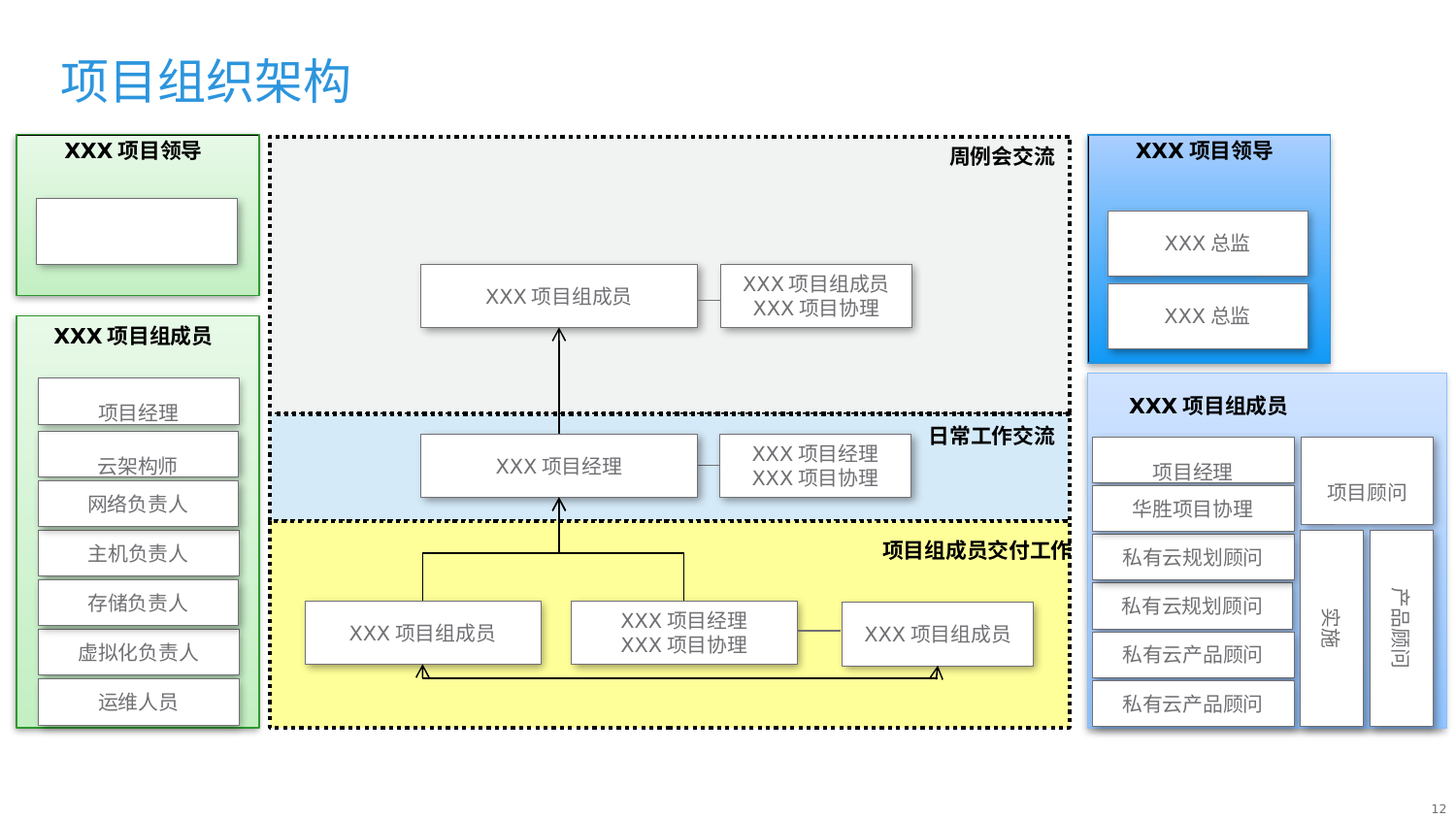

项目组织架构
XXX项目领导
XXX项目领导

周例会交流
XXX项目组成员
XXX项目组成员
XXX项目协理

日常工作交流
XXX项目经理
XXX项目经理
XXX项目协理

项目组成员交付工作
XXX项目组成员
XXX项目经理
XXX项目协理
XXX项目组成员

XXX总监
XXX总监
XXX项目组成员

项目经理
XXX项目组成员

云架构师

项目经理

项目顾问
网络负责人
华胜项目协理
实施
产品顾问
主机负责人
私有云规划顾问
存储负责人
私有云规划顾问
虚拟化负责人
私有云产品顾问
运维人员
私有云产品顾问